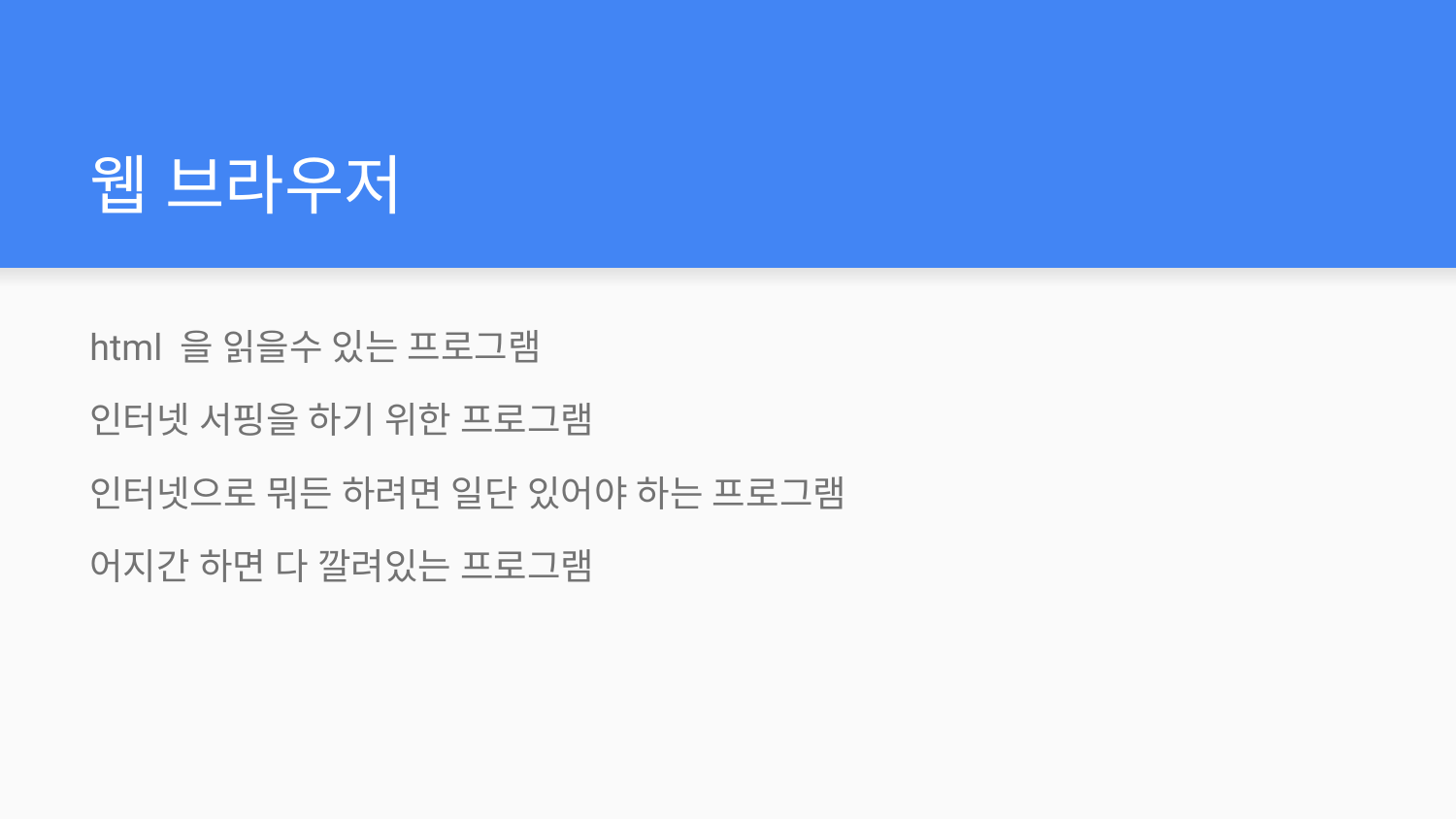

# 웹 브라우저
html 을 읽을수 있는 프로그램
인터넷 서핑을 하기 위한 프로그램
인터넷으로 뭐든 하려면 일단 있어야 하는 프로그램
어지간 하면 다 깔려있는 프로그램